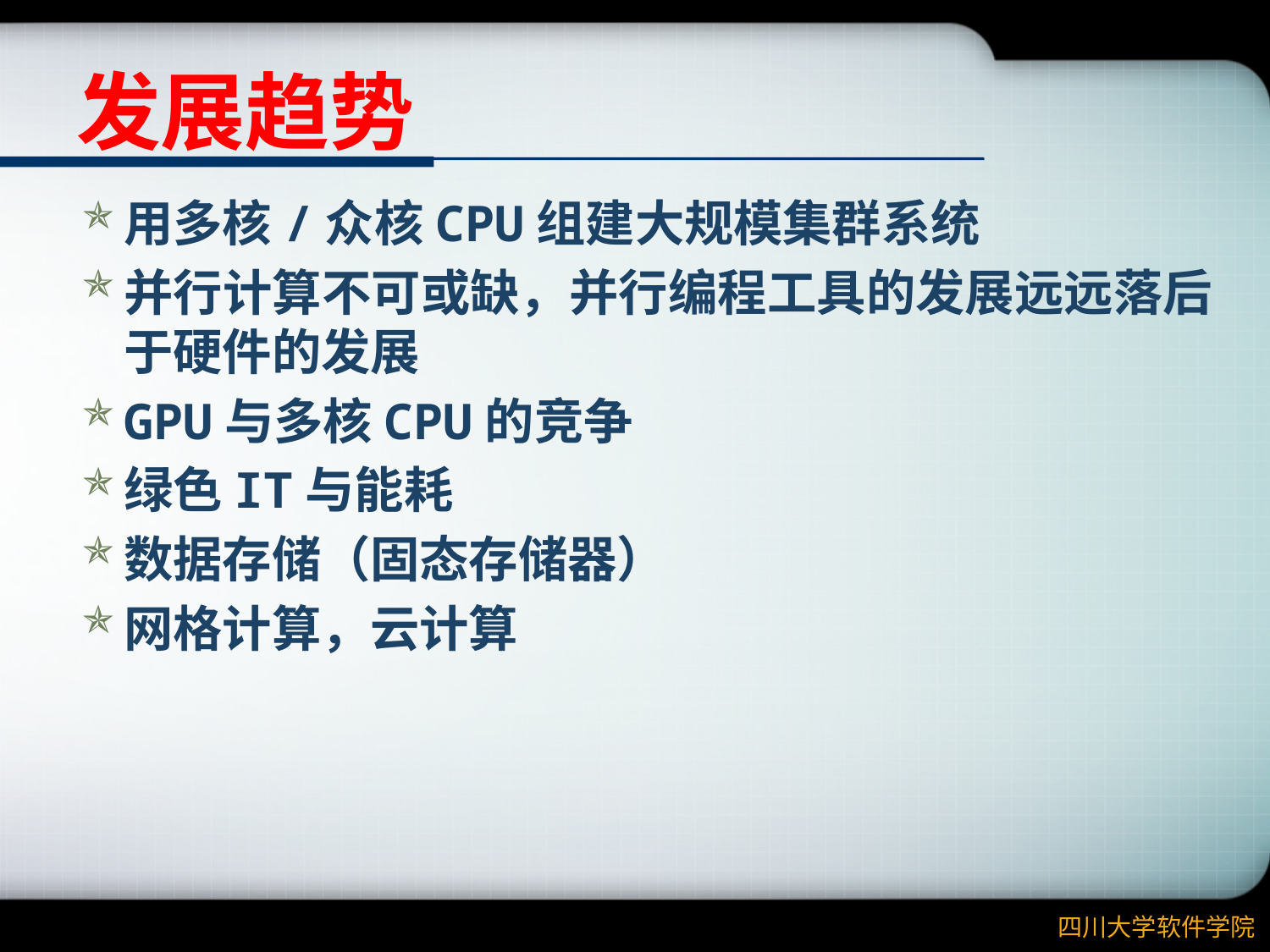

# 发展趋势
用多核/众核CPU组建大规模集群系统
并行计算不可或缺，并行编程工具的发展远远落后于硬件的发展
GPU与多核CPU的竞争
绿色IT与能耗
数据存储（固态存储器）
网格计算，云计算